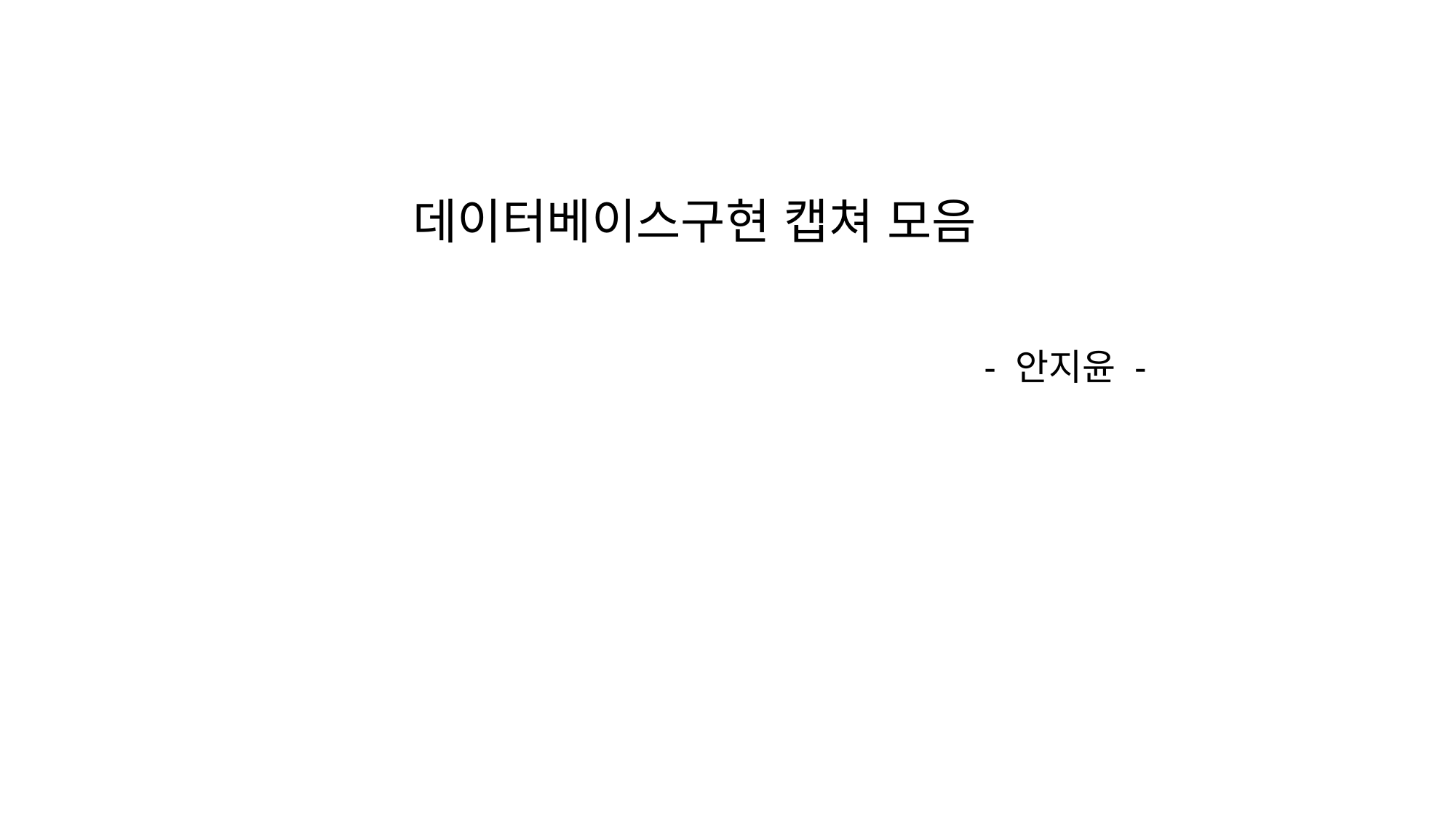

# 데이터베이스구현 캡쳐 모음
- 안지윤 -